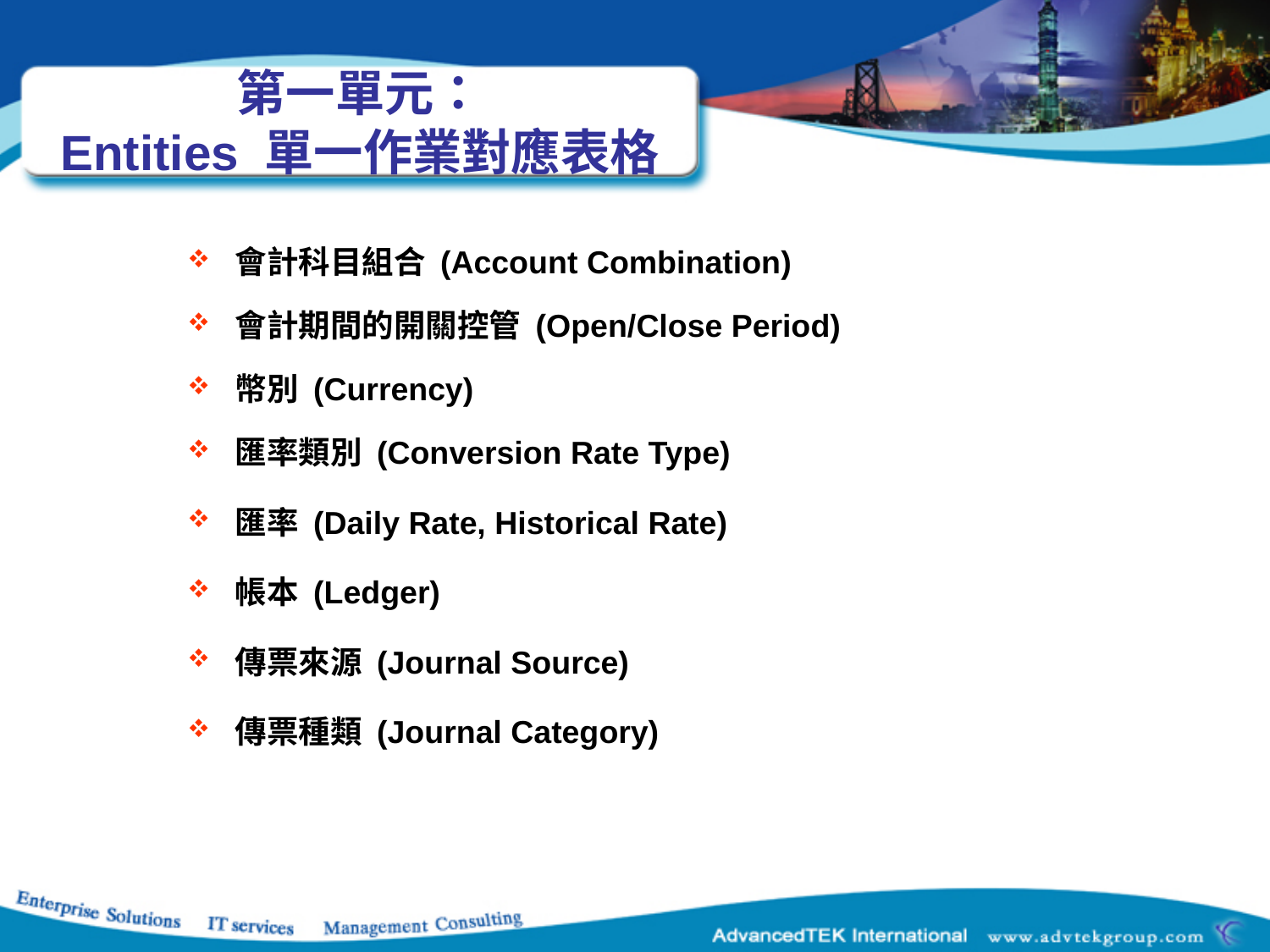

# 第一單元： Entities 單一作業對應表格
會計科目組合 (Account Combination)
會計期間的開關控管 (Open/Close Period)
幣別 (Currency)
匯率類別 (Conversion Rate Type)
匯率 (Daily Rate, Historical Rate)
帳本 (Ledger)
傳票來源 (Journal Source)
傳票種類 (Journal Category)